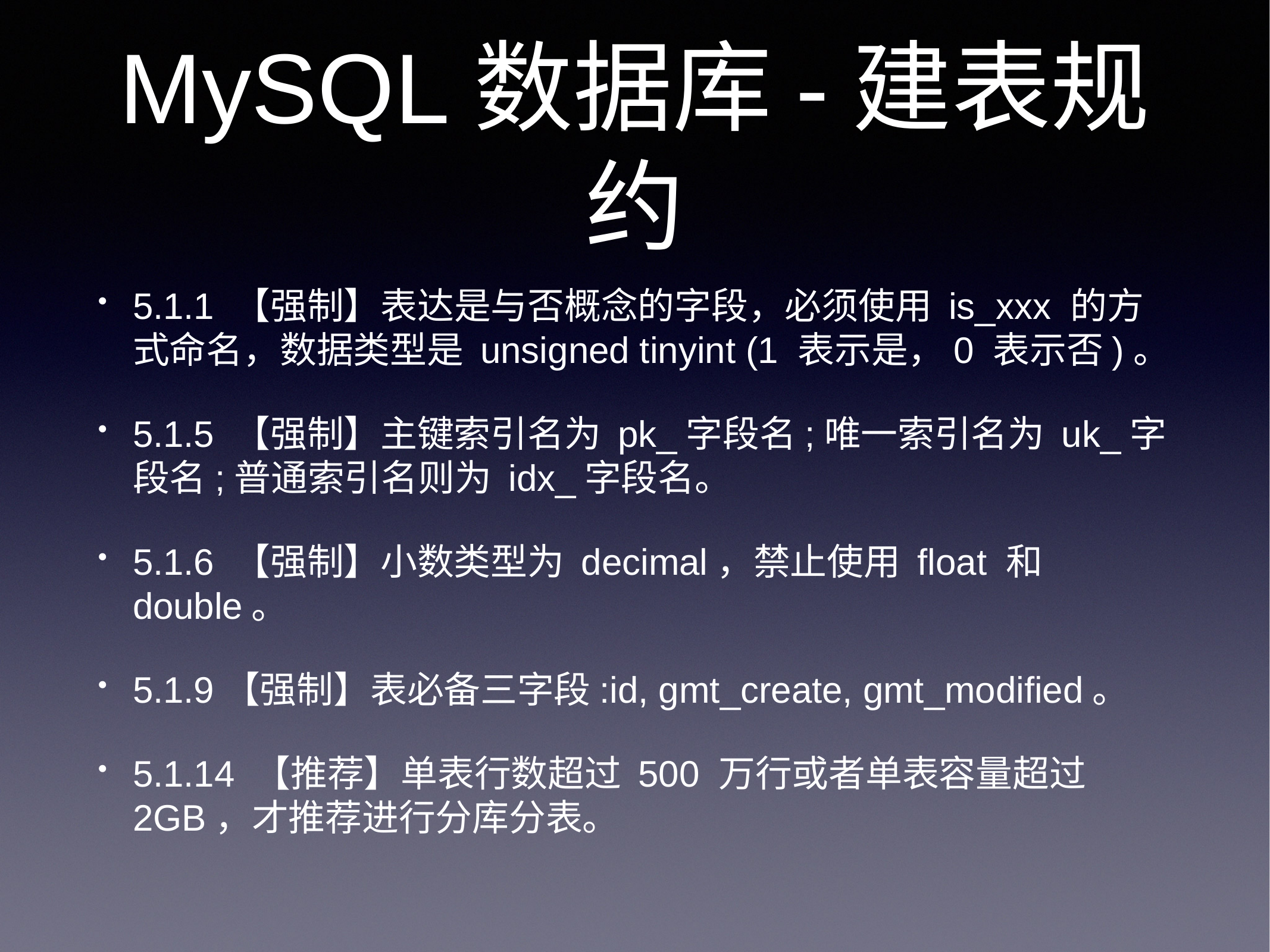

# MySQL数据库-建表规约
5.1.1 【强制】表达是与否概念的字段，必须使用 is_xxx 的方式命名，数据类型是 unsigned tinyint (1 表示是，0 表示否)。
5.1.5 【强制】主键索引名为 pk_字段名;唯一索引名为 uk_字段名;普通索引名则为 idx_字段名。
5.1.6 【强制】小数类型为 decimal，禁止使用 float 和 double。
5.1.9【强制】表必备三字段:id, gmt_create, gmt_modified。
5.1.14 【推荐】单表行数超过 500 万行或者单表容量超过 2GB，才推荐进行分库分表。